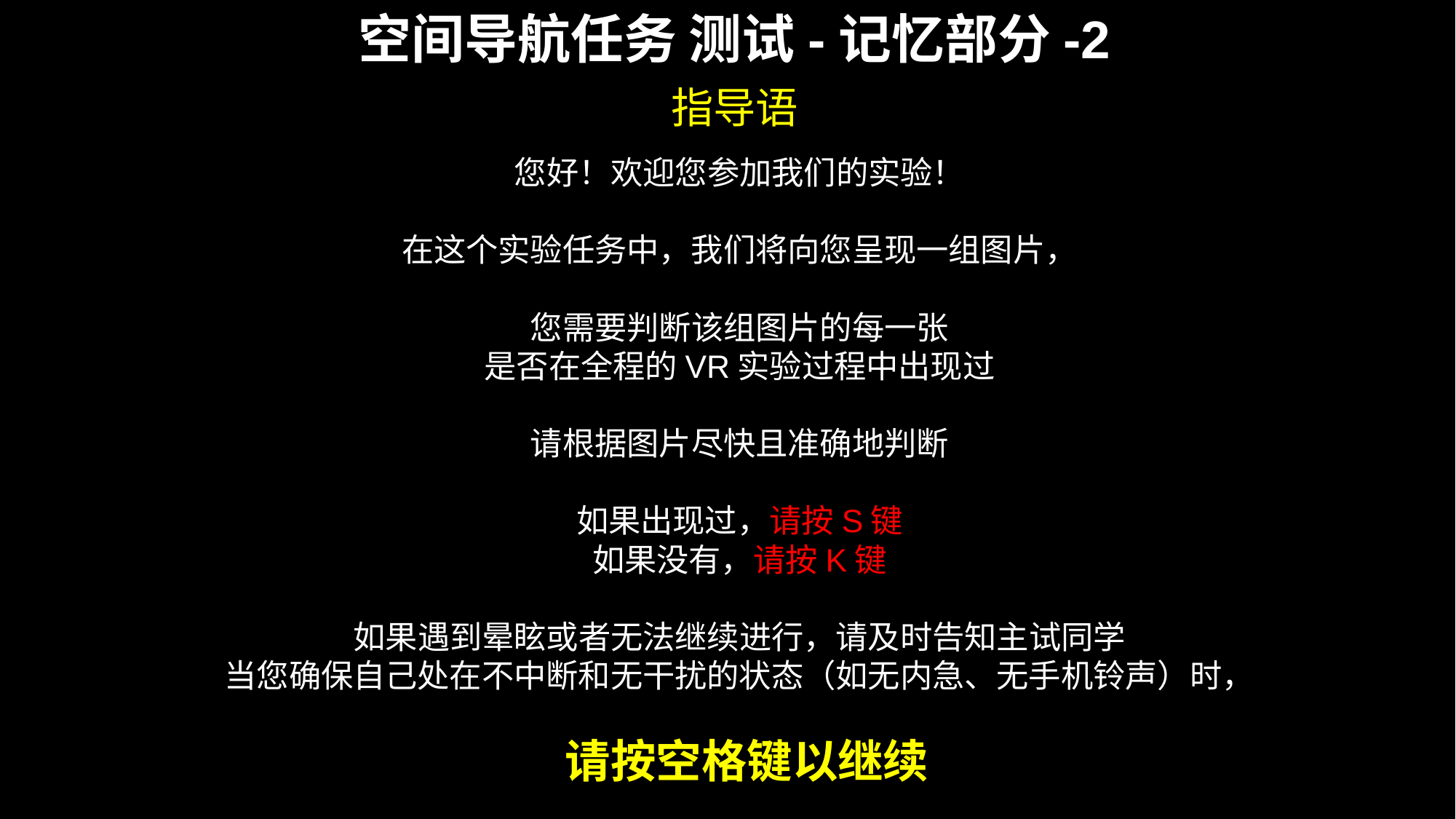

空间导航任务 测试-记忆部分-2
指导语
您好！欢迎您参加我们的实验！

在这个实验任务中，我们将向您呈现一组图片，

您需要判断该组图片的每一张
是否在全程的VR实验过程中出现过

请根据图片尽快且准确地判断

如果出现过，请按S键
如果没有，请按K键

如果遇到晕眩或者无法继续进行，请及时告知主试同学
当您确保自己处在不中断和无干扰的状态（如无内急、无手机铃声）时，

 请按空格键以继续